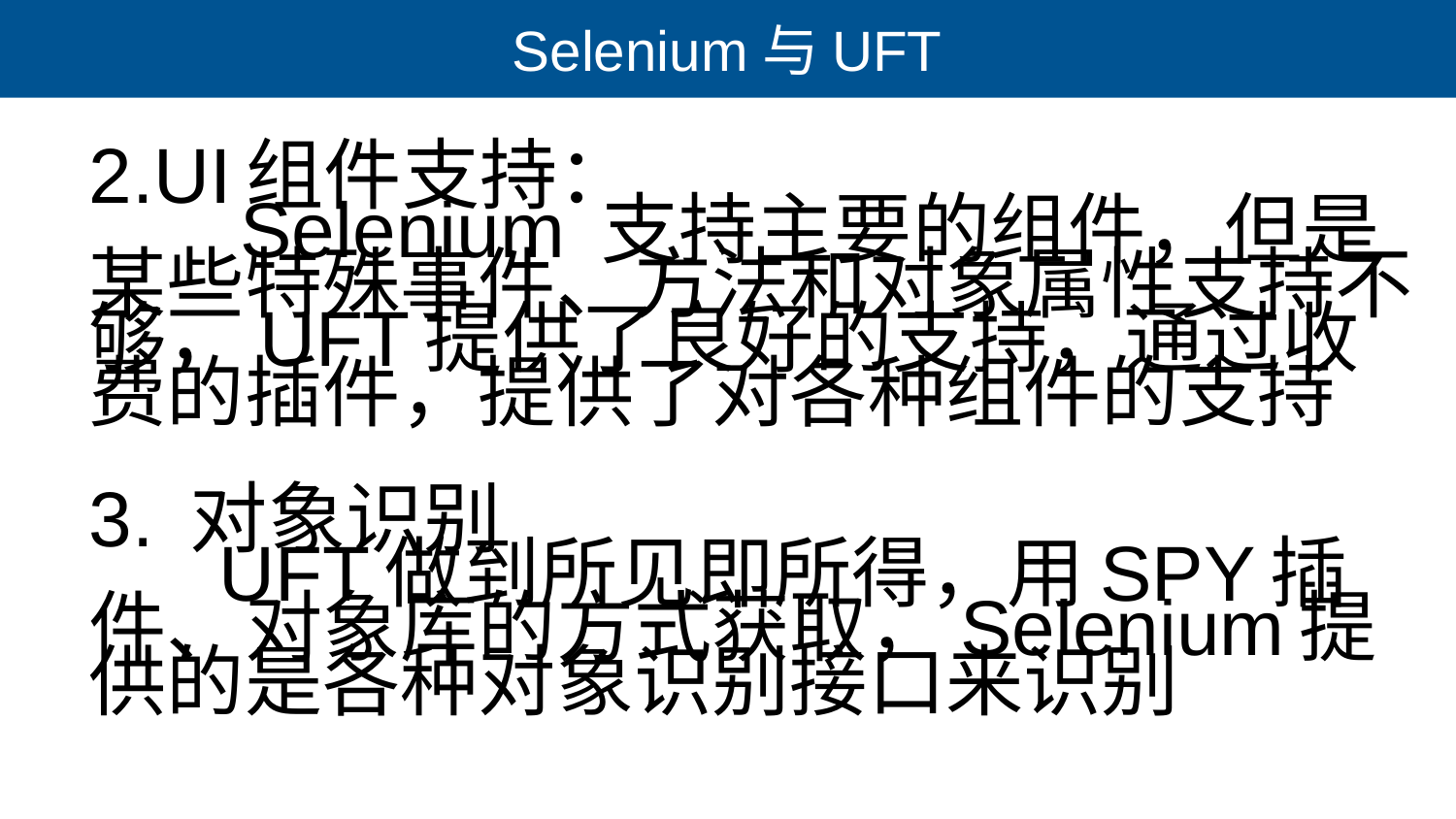

# Selenium与UFT
2.UI组件支持：
       Selenium 支持主要的组件，但是某些特殊事件、方法和对象属性支持不够，UFT提供了良好的支持，通过收费的插件，提供了对各种组件的支持

3. 对象识别
      UFT做到所见即所得，用SPY插件、对象库的方式获取，Selenium提供的是各种对象识别接口来识别